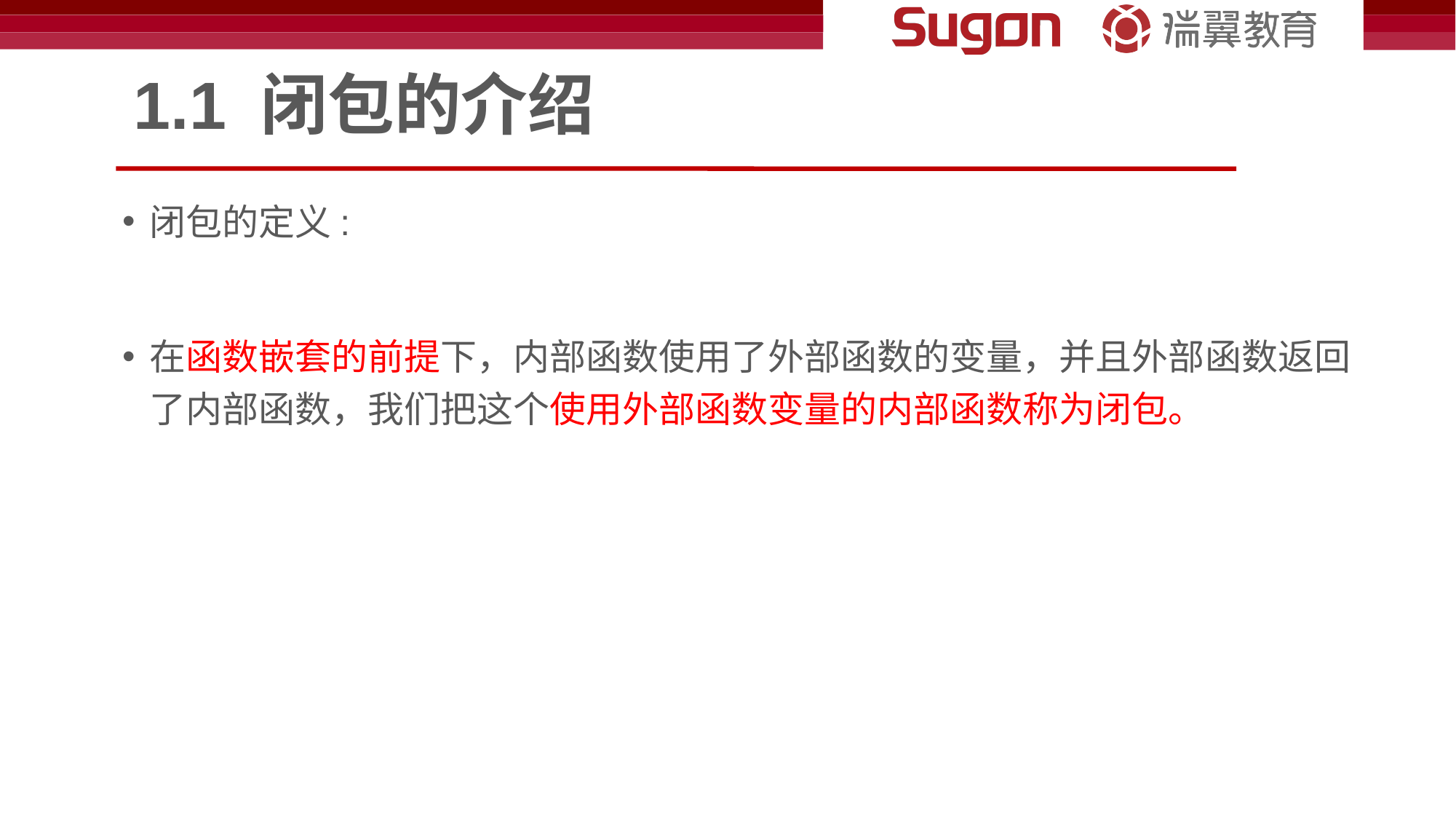

# 1.1 闭包的介绍
闭包的定义:

在函数嵌套的前提下，内部函数使用了外部函数的变量，并且外部函数返回了内部函数，我们把这个使用外部函数变量的内部函数称为闭包。